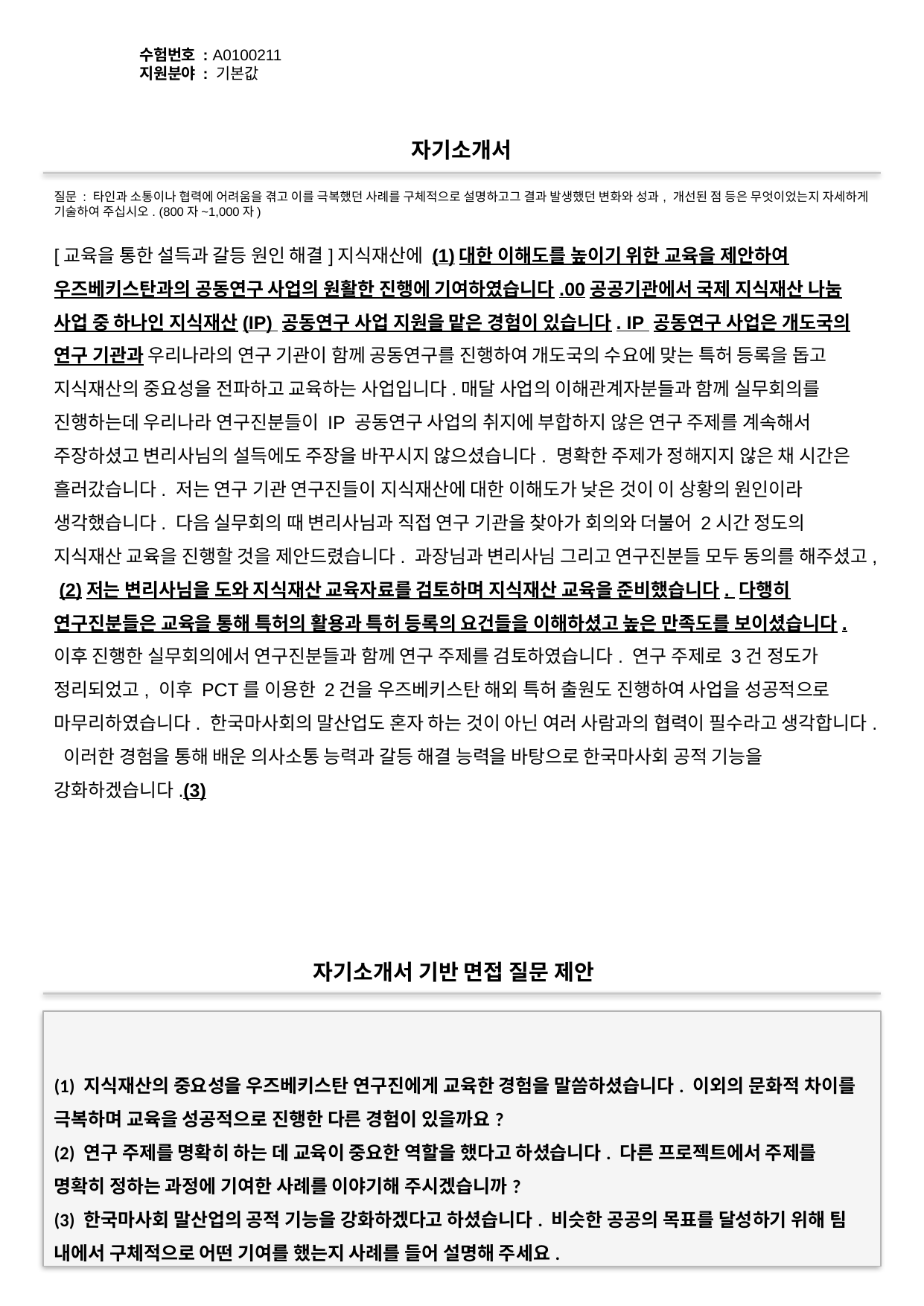

수험번호 : A0100211
지원분야 : 기본값
#

자기소개서

질문 : 타인과 소통이나 협력에 어려움을 겪고 이를 극복했던 사례를 구체적으로 설명하고그 결과 발생했던 변화와 성과, 개선된 점 등은 무엇이었는지 자세하게 기술하여 주십시오. (800자~1,000자)

[교육을 통한 설득과 갈등 원인 해결]지식재산에 (1)대한 이해도를 높이기 위한 교육을 제안하여 우즈베키스탄과의 공동연구 사업의 원활한 진행에 기여하였습니다.00공공기관에서 국제 지식재산 나눔 사업 중 하나인 지식재산(IP) 공동연구 사업 지원을 맡은 경험이 있습니다. IP 공동연구 사업은 개도국의 연구 기관과 우리나라의 연구 기관이 함께 공동연구를 진행하여 개도국의 수요에 맞는 특허 등록을 돕고 지식재산의 중요성을 전파하고 교육하는 사업입니다.매달 사업의 이해관계자분들과 함께 실무회의를 진행하는데 우리나라 연구진분들이 IP 공동연구 사업의 취지에 부합하지 않은 연구 주제를 계속해서 주장하셨고 변리사님의 설득에도 주장을 바꾸시지 않으셨습니다. 명확한 주제가 정해지지 않은 채 시간은 흘러갔습니다. 저는 연구 기관 연구진들이 지식재산에 대한 이해도가 낮은 것이 이 상황의 원인이라 생각했습니다. 다음 실무회의 때 변리사님과 직접 연구 기관을 찾아가 회의와 더불어 2시간 정도의 지식재산 교육을 진행할 것을 제안드렸습니다. 과장님과 변리사님 그리고 연구진분들 모두 동의를 해주셨고, (2)저는 변리사님을 도와 지식재산 교육자료를 검토하며 지식재산 교육을 준비했습니다. 다행히 연구진분들은 교육을 통해 특허의 활용과 특허 등록의 요건들을 이해하셨고 높은 만족도를 보이셨습니다. 이후 진행한 실무회의에서 연구진분들과 함께 연구 주제를 검토하였습니다. 연구 주제로 3건 정도가 정리되었고, 이후 PCT를 이용한 2건을 우즈베키스탄 해외 특허 출원도 진행하여 사업을 성공적으로 마무리하였습니다. 한국마사회의 말산업도 혼자 하는 것이 아닌 여러 사람과의 협력이 필수라고 생각합니다. 이러한 경험을 통해 배운 의사소통 능력과 갈등 해결 능력을 바탕으로 한국마사회 공적 기능을 강화하겠습니다.(3)

자기소개서 기반 면접 질문 제안

(1) 지식재산의 중요성을 우즈베키스탄 연구진에게 교육한 경험을 말씀하셨습니다. 이외의 문화적 차이를 극복하며 교육을 성공적으로 진행한 다른 경험이 있을까요?
(2) 연구 주제를 명확히 하는 데 교육이 중요한 역할을 했다고 하셨습니다. 다른 프로젝트에서 주제를 명확히 정하는 과정에 기여한 사례를 이야기해 주시겠습니까?
(3) 한국마사회 말산업의 공적 기능을 강화하겠다고 하셨습니다. 비슷한 공공의 목표를 달성하기 위해 팀 내에서 구체적으로 어떤 기여를 했는지 사례를 들어 설명해 주세요.